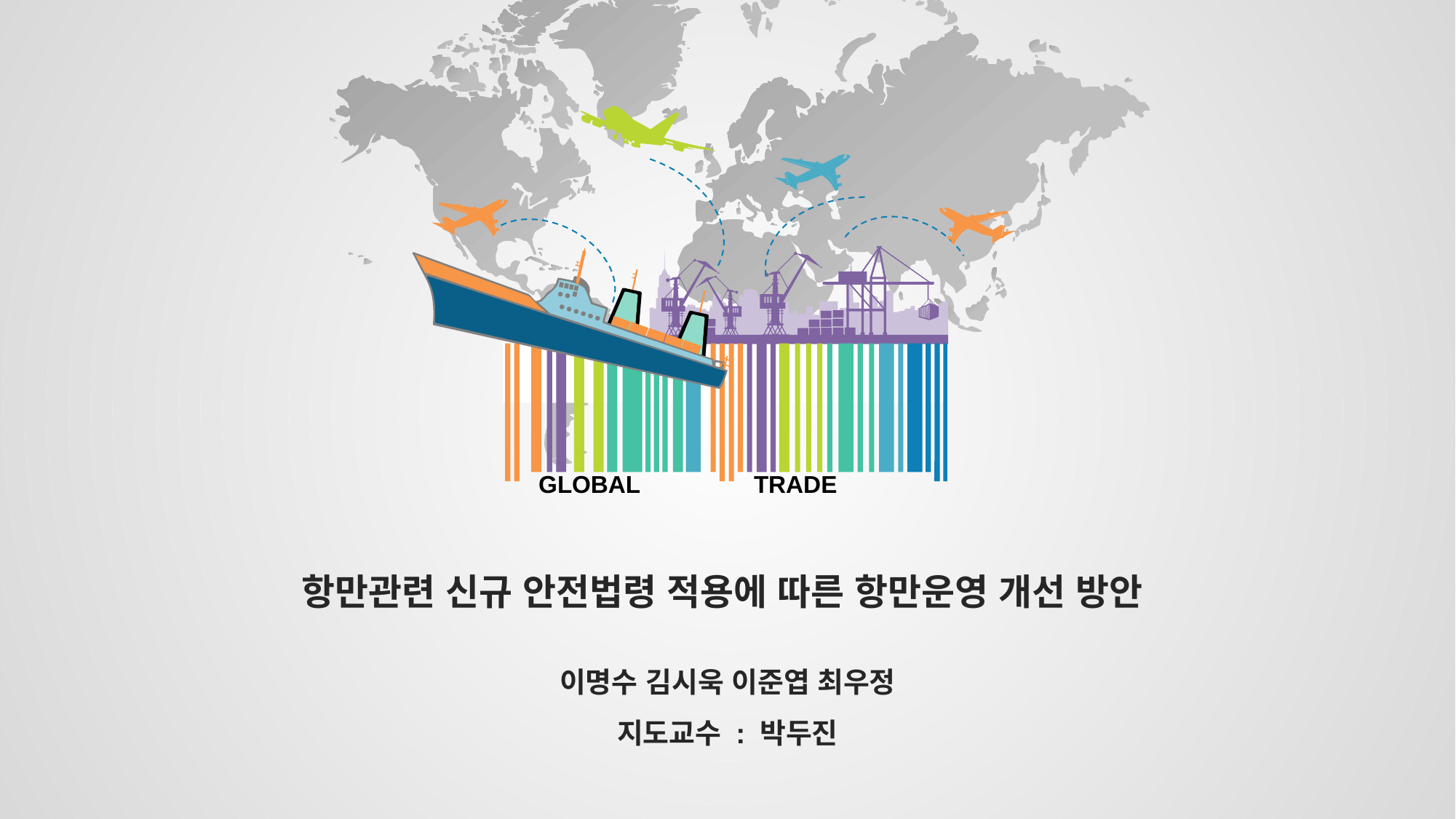

GLOBAL
 TRADE
항만관련 신규 안전법령 적용에 따른 항만운영 개선 방안
이명수 김시욱 이준엽 최우정
지도교수 : 박두진